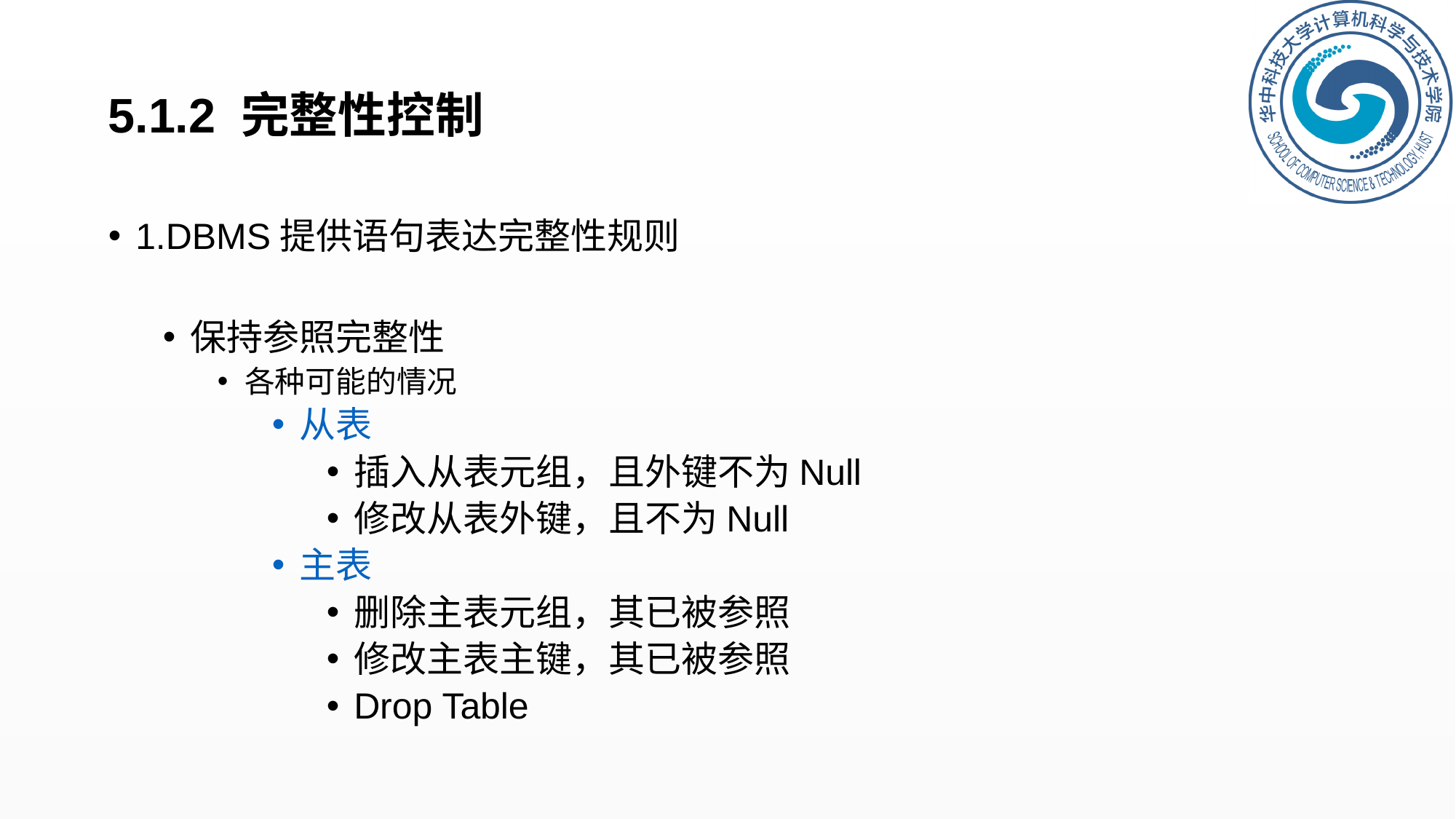

# 5.1.2 完整性控制
1.DBMS提供语句表达完整性规则

保持参照完整性
各种可能的情况
从表
插入从表元组，且外键不为Null
修改从表外键，且不为Null
主表
删除主表元组，其已被参照
修改主表主键，其已被参照
Drop Table